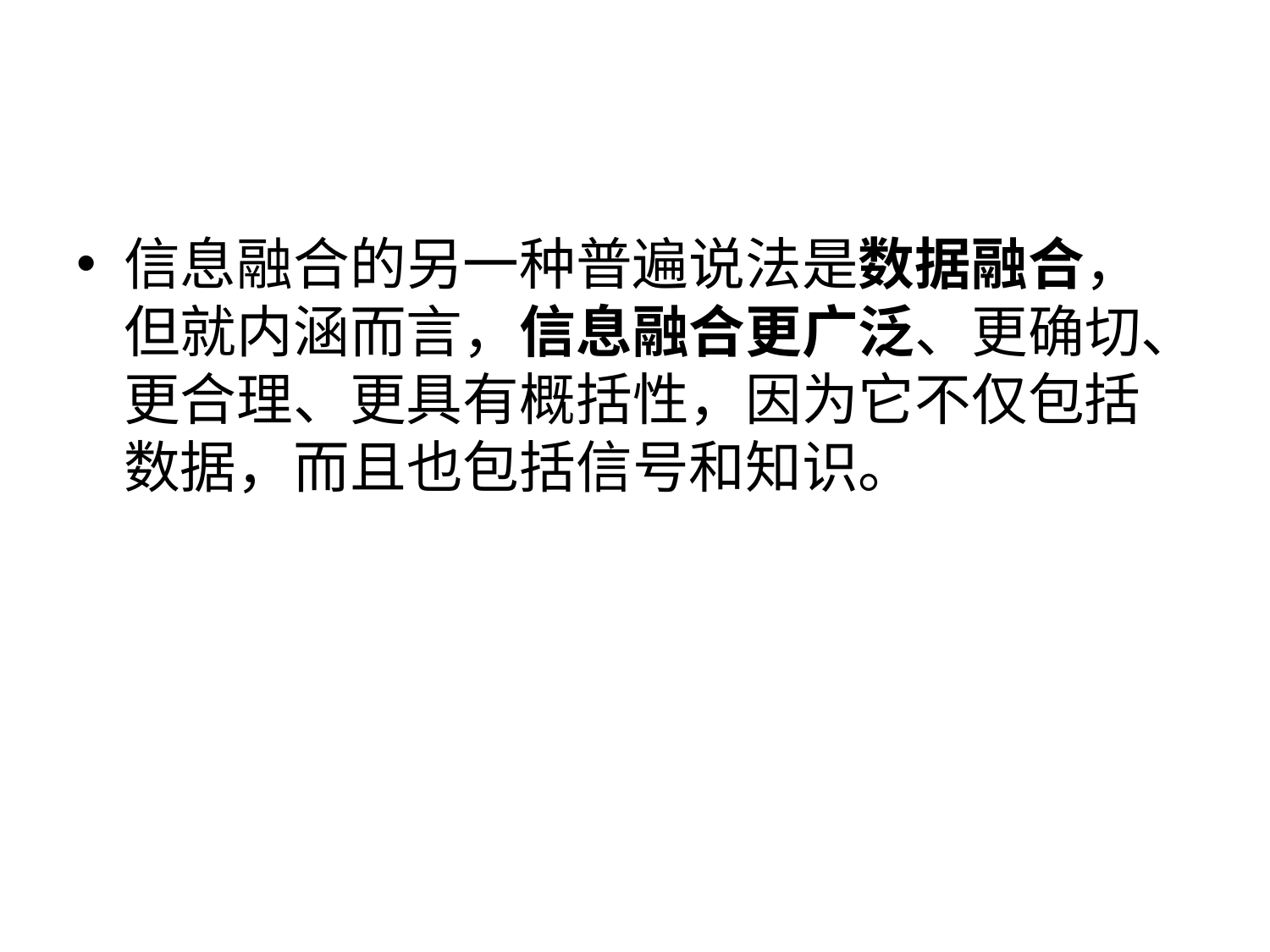

信息融合的另一种普遍说法是数据融合，但就内涵而言，信息融合更广泛、更确切、更合理、更具有概括性，因为它不仅包括数据，而且也包括信号和知识。